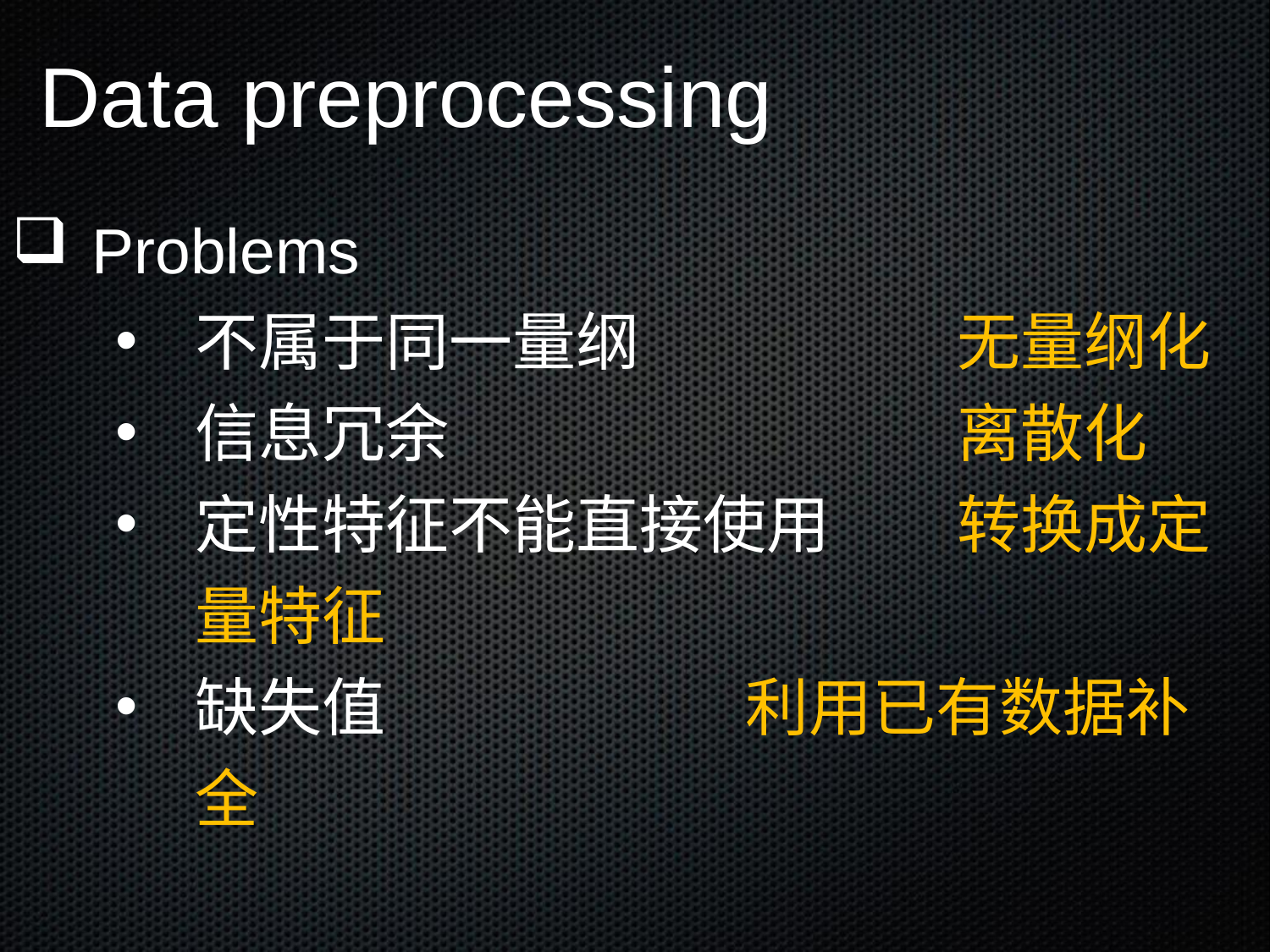

Data preprocessing
Problems
不属于同一量纲			无量纲化
信息冗余				离散化
定性特征不能直接使用	转换成定量特征
缺失值	 		   利用已有数据补全